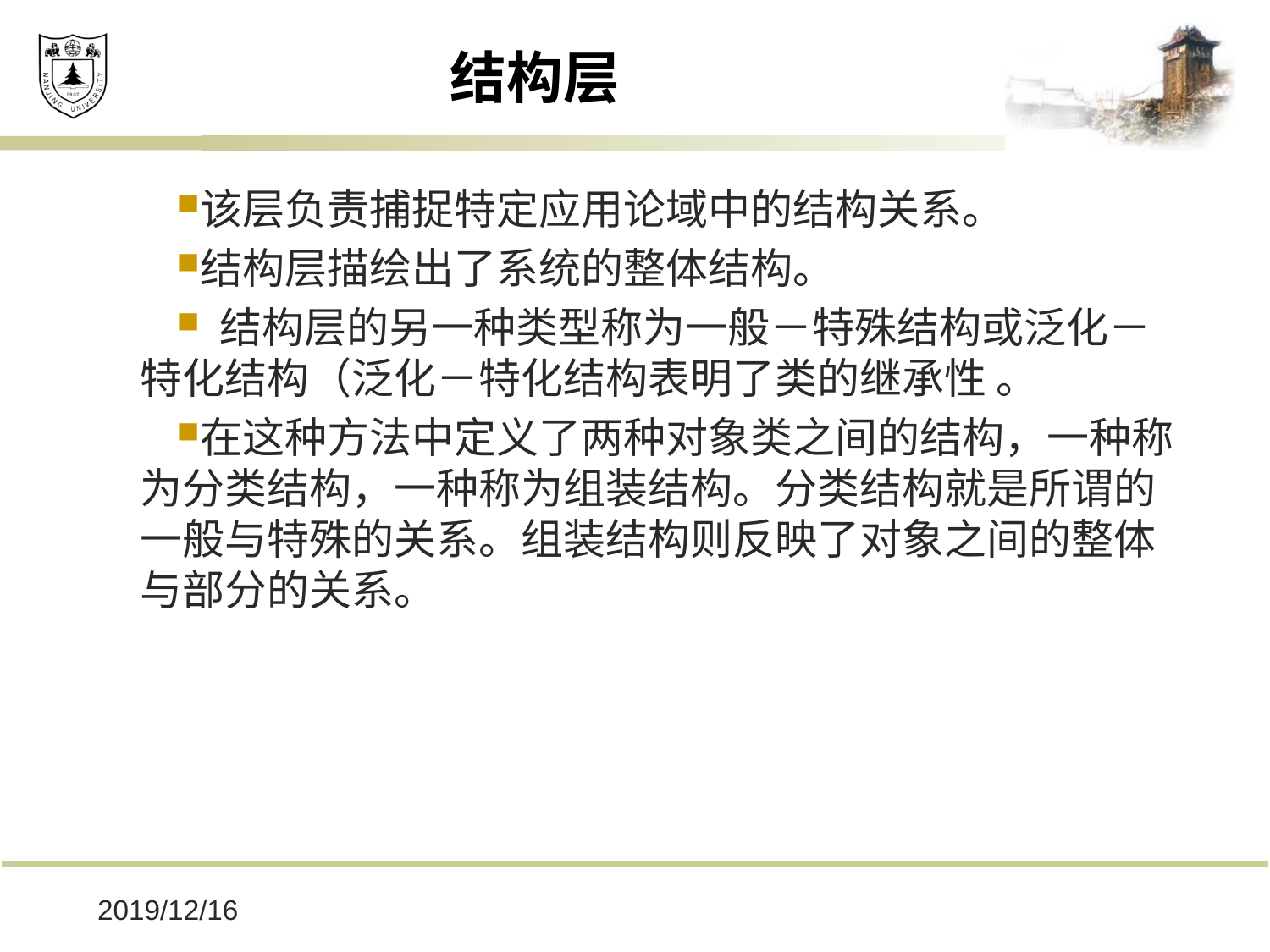

# 结构层
该层负责捕捉特定应用论域中的结构关系。
结构层描绘出了系统的整体结构。
 结构层的另一种类型称为一般－特殊结构或泛化－特化结构（泛化－特化结构表明了类的继承性 。
在这种方法中定义了两种对象类之间的结构，一种称为分类结构，一种称为组装结构。分类结构就是所谓的一般与特殊的关系。组装结构则反映了对象之间的整体与部分的关系。

2019/12/16